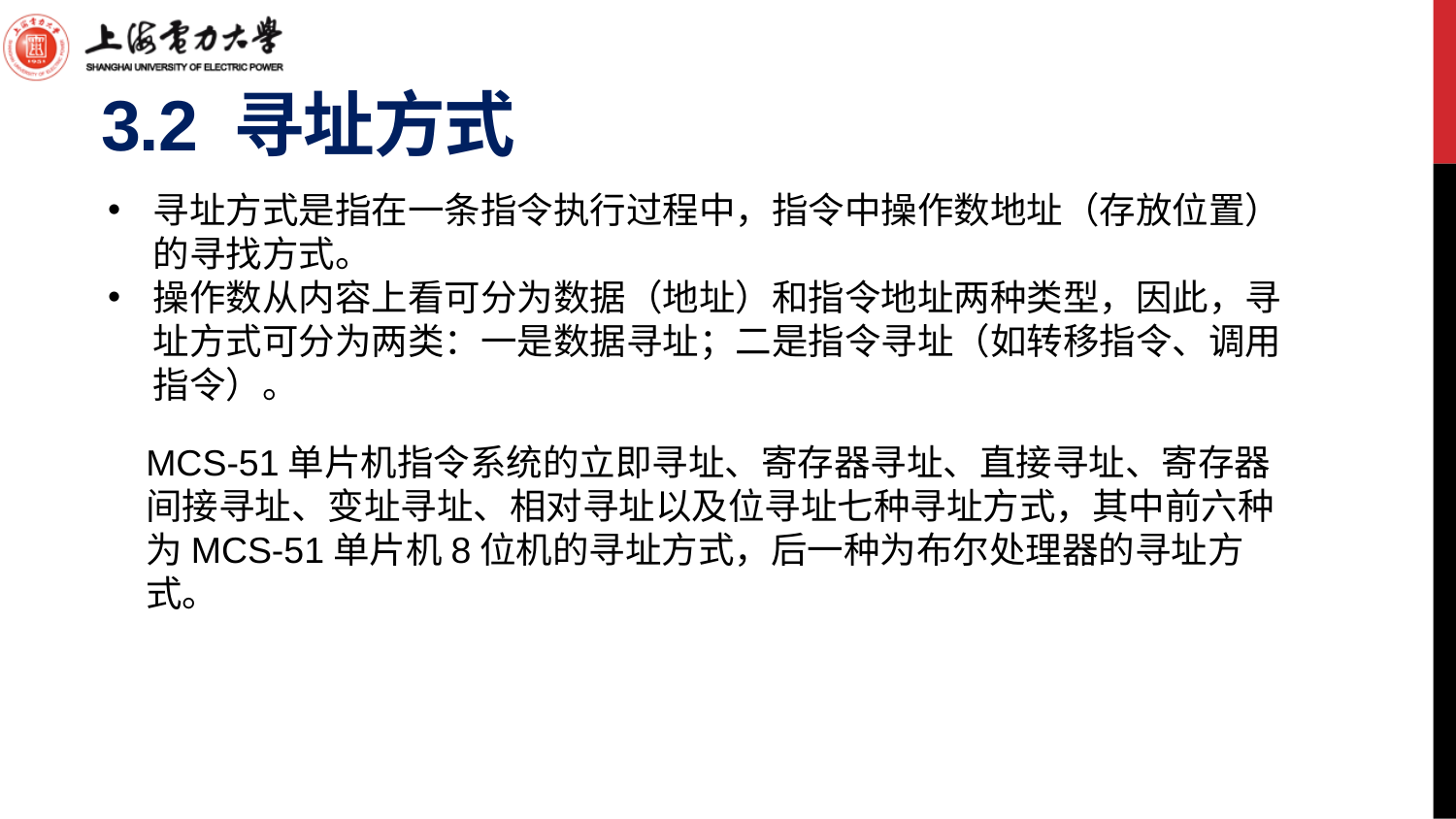

# 3.2 寻址方式
寻址方式是指在一条指令执行过程中，指令中操作数地址（存放位置）的寻找方式。
操作数从内容上看可分为数据（地址）和指令地址两种类型，因此，寻址方式可分为两类：一是数据寻址；二是指令寻址（如转移指令、调用指令）。
MCS-51单片机指令系统的立即寻址、寄存器寻址、直接寻址、寄存器间接寻址、变址寻址、相对寻址以及位寻址七种寻址方式，其中前六种为MCS-51单片机8位机的寻址方式，后一种为布尔处理器的寻址方式。